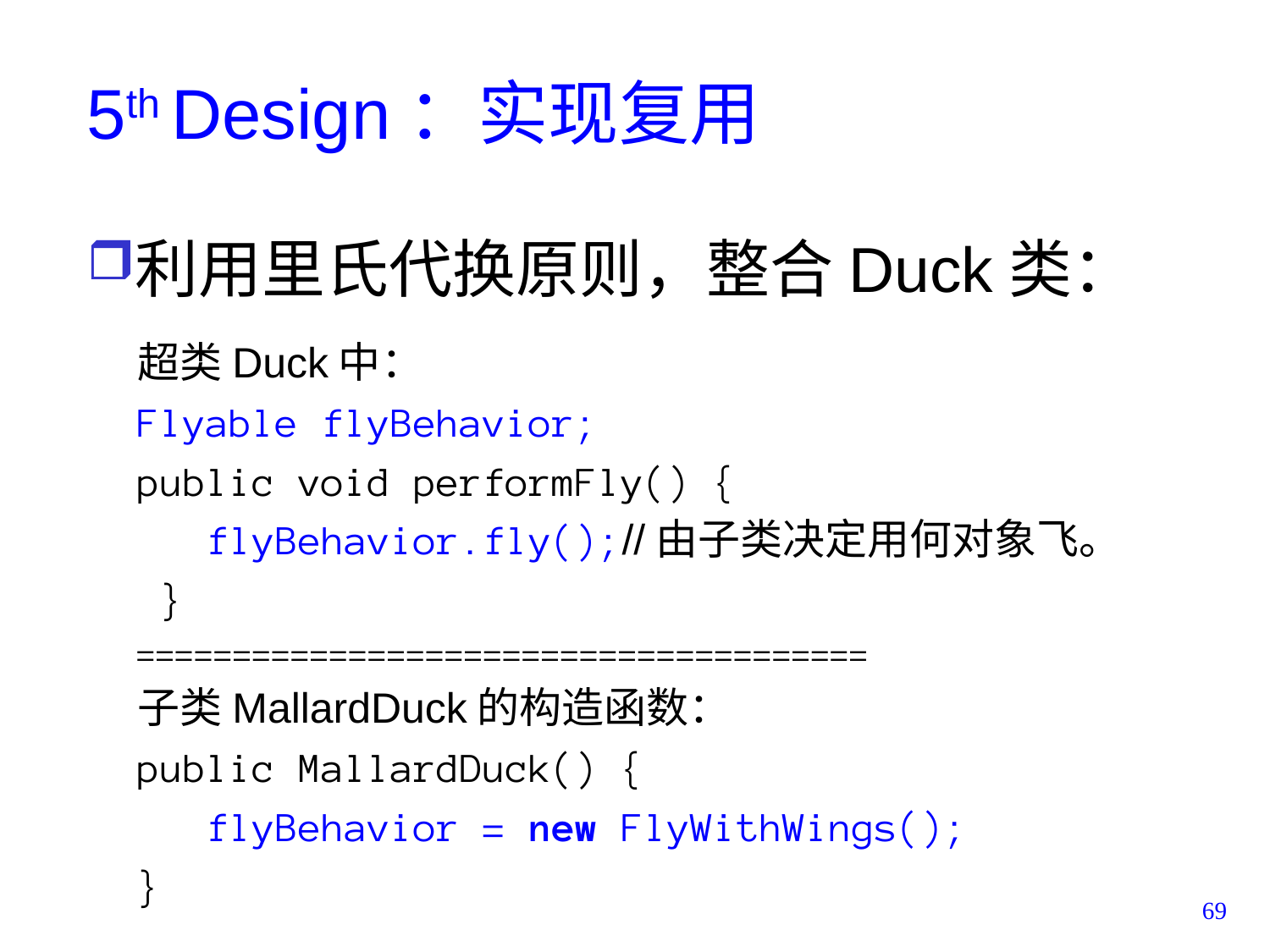

# 5th Design：实现复用
利用里氏代换原则，整合Duck类：
超类Duck中：
Flyable flyBehavior;
public void performFly() {
   flyBehavior.fly();//由子类决定用何对象飞。
 }
======================================
子类MallardDuck的构造函数：
public MallardDuck() {
   flyBehavior = new FlyWithWings();
}
69